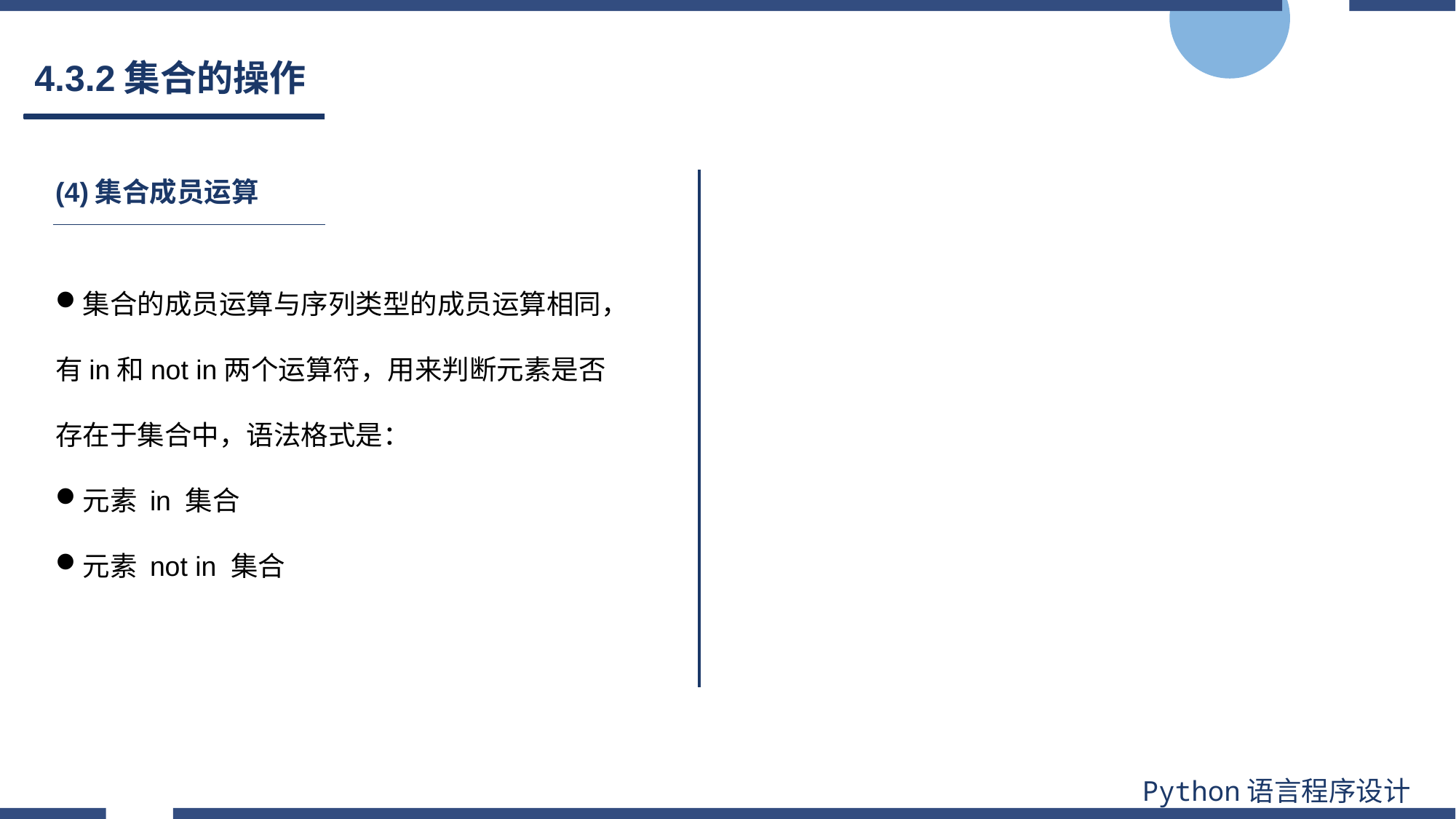

# 4.3.2集合的操作
(4)集合成员运算
集合的成员运算与序列类型的成员运算相同，有in和not in两个运算符，用来判断元素是否存在于集合中，语法格式是：
元素 in 集合
元素 not in 集合